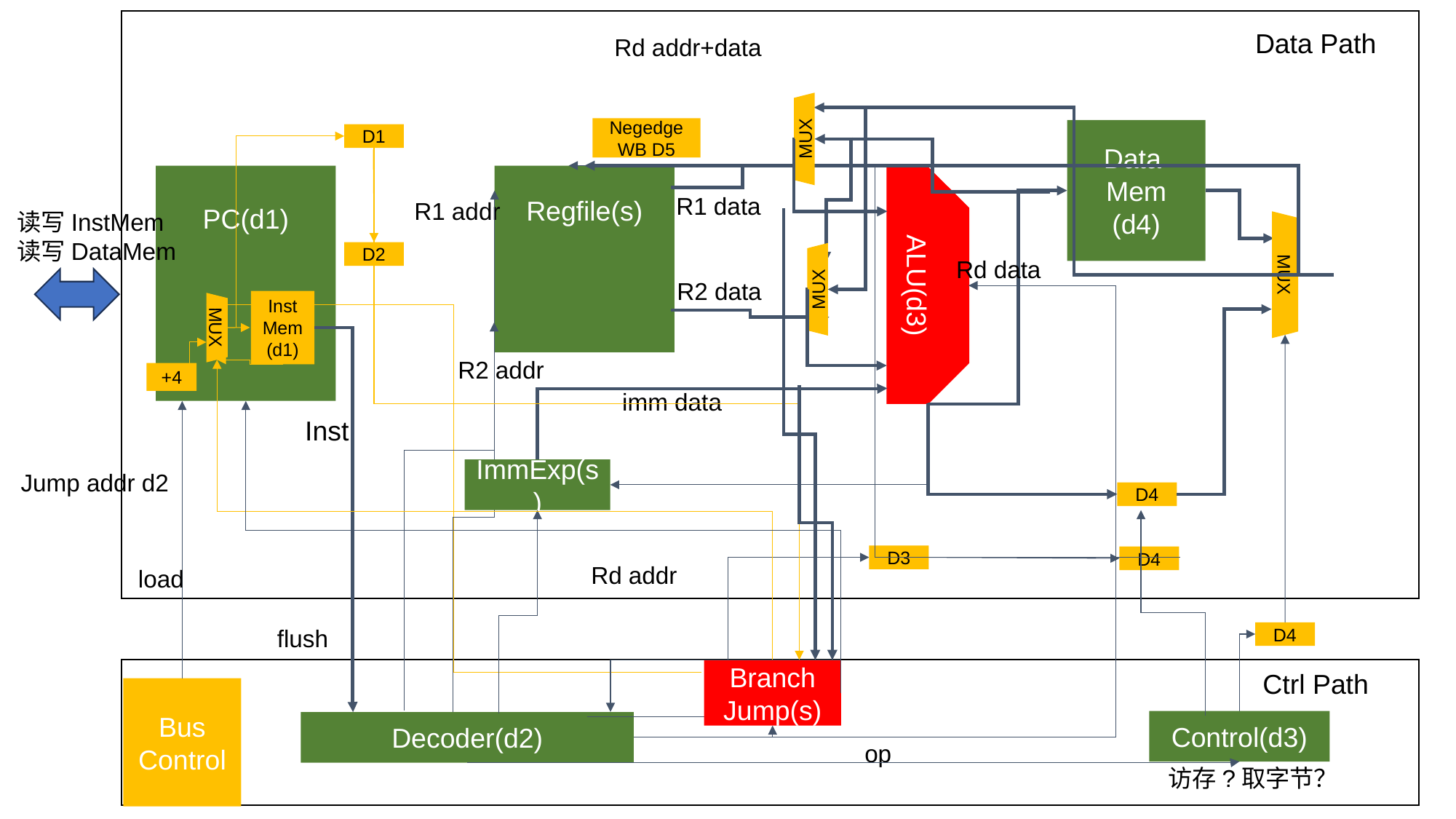

Data Path

Rd addr+data

Negedge
WB D5
Data
Mem
(d4)
D1
MUX
PC(d1)

Regfile(s)

R1 data
R1 addr

读写InstMem
读写DataMem

D2
ALU(d3)
Rd data
MUX

R2 data
MUX

Inst
Mem(d1)
MUX
R2 addr
+4
imm data
Inst
ImmExp(s)
Jump addr d2
D4
D3
D4
Rd addr
load
flush
D4
                                                                						Ctrl Path

Branch Jump(s)
Bus
Control
Control(d3)

Decoder(d2)

op
访存?取字节？